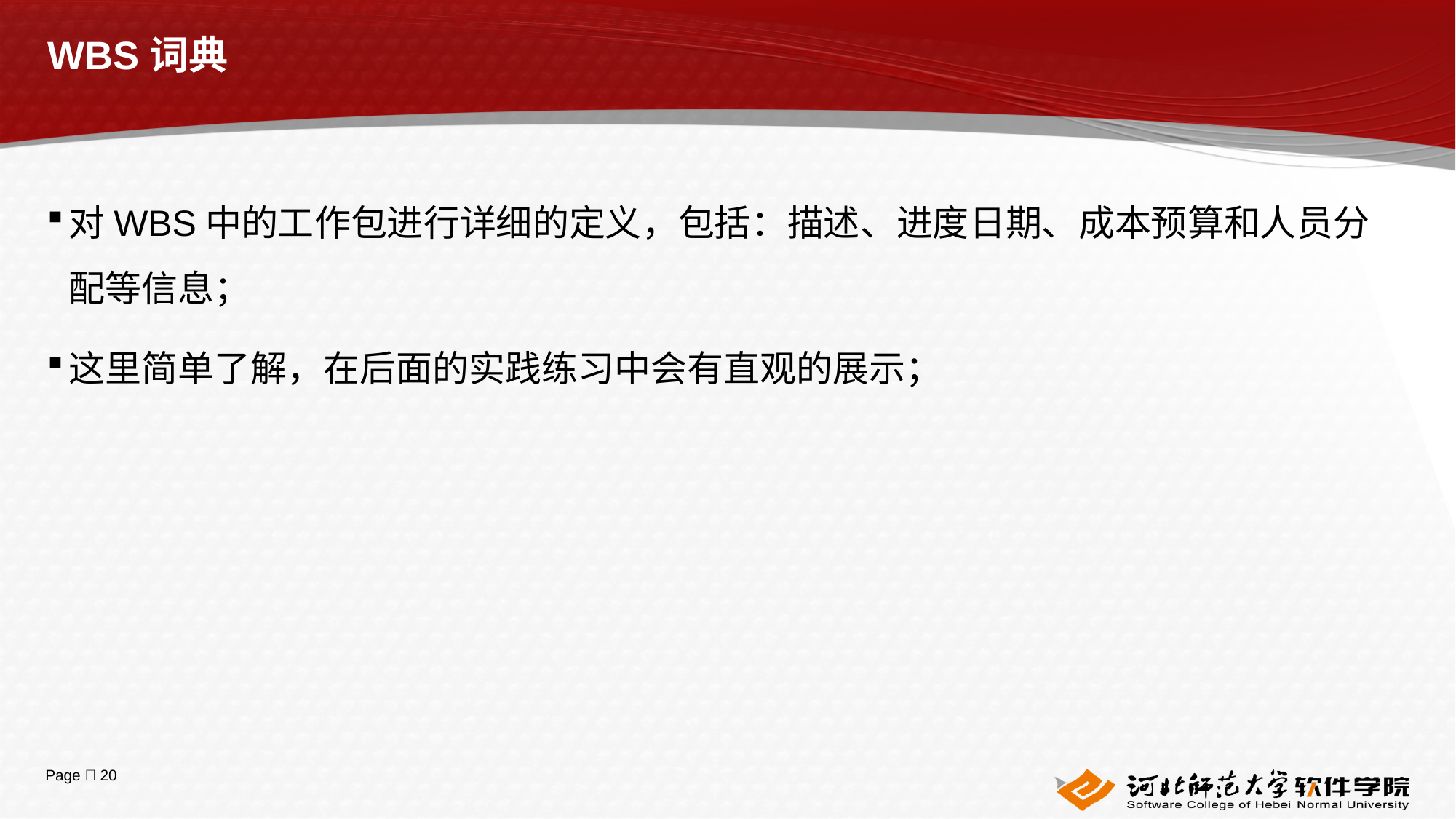

# WBS词典
对WBS中的工作包进行详细的定义，包括：描述、进度日期、成本预算和人员分配等信息；
这里简单了解，在后面的实践练习中会有直观的展示；